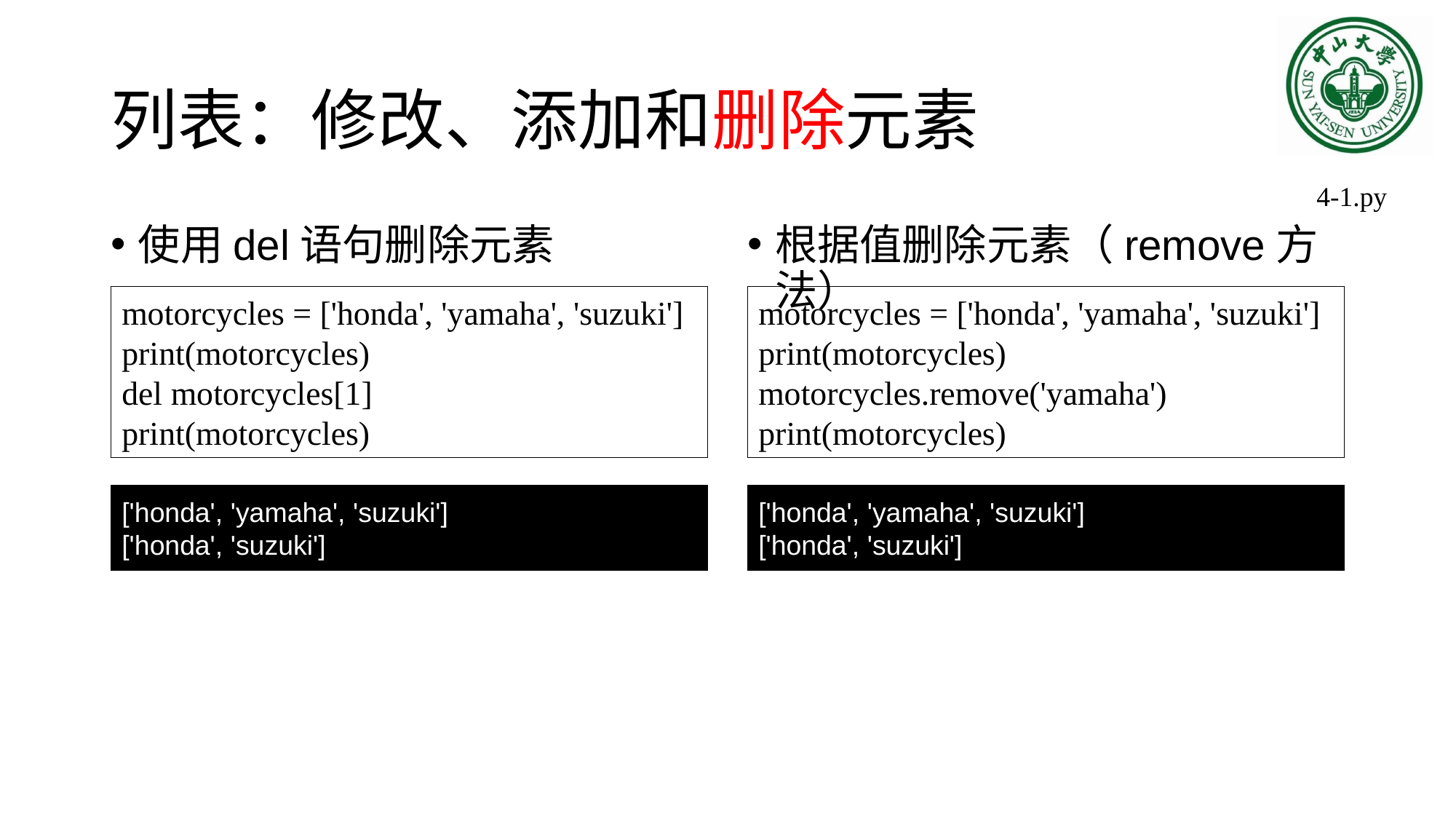

# 列表：修改、添加和删除元素
4-1.py
使用del语句删除元素
根据值删除元素（remove方法）
motorcycles = ['honda', 'yamaha', 'suzuki']
print(motorcycles)
del motorcycles[1]
print(motorcycles)
motorcycles = ['honda', 'yamaha', 'suzuki']
print(motorcycles)
motorcycles.remove('yamaha')
print(motorcycles)
['honda', 'yamaha', 'suzuki']
['honda', 'suzuki']
['honda', 'yamaha', 'suzuki']
['honda', 'suzuki']